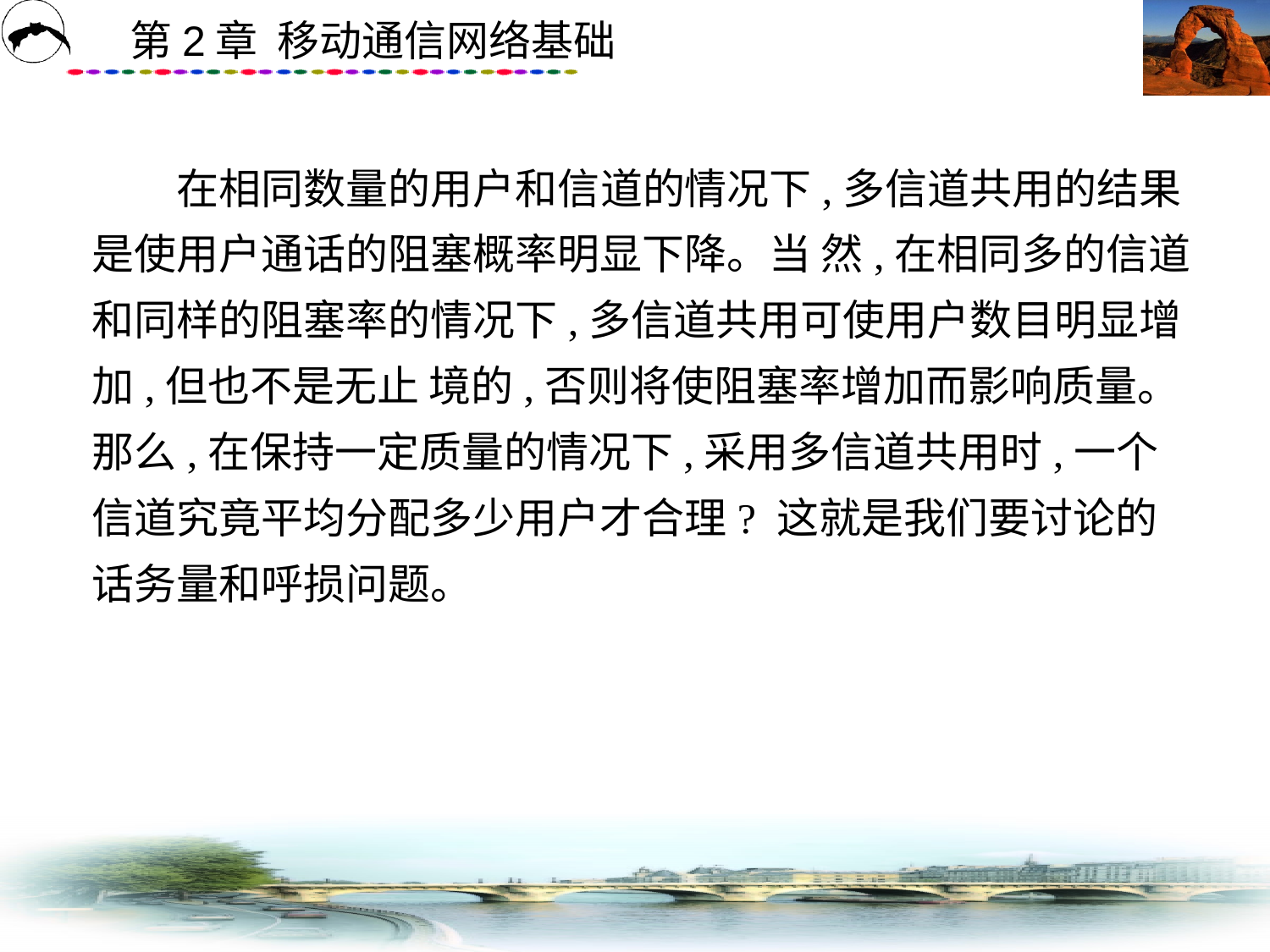

# 在相同数量的用户和信道的情况下,多信道共用的结果是使用户通话的阻塞概率明显下降。当 然,在相同多的信道和同样的阻塞率的情况下,多信道共用可使用户数目明显增加,但也不是无止 境的,否则将使阻塞率增加而影响质量。那么,在保持一定质量的情况下,采用多信道共用时,一个 信道究竟平均分配多少用户才合理? 这就是我们要讨论的话务量和呼损问题。